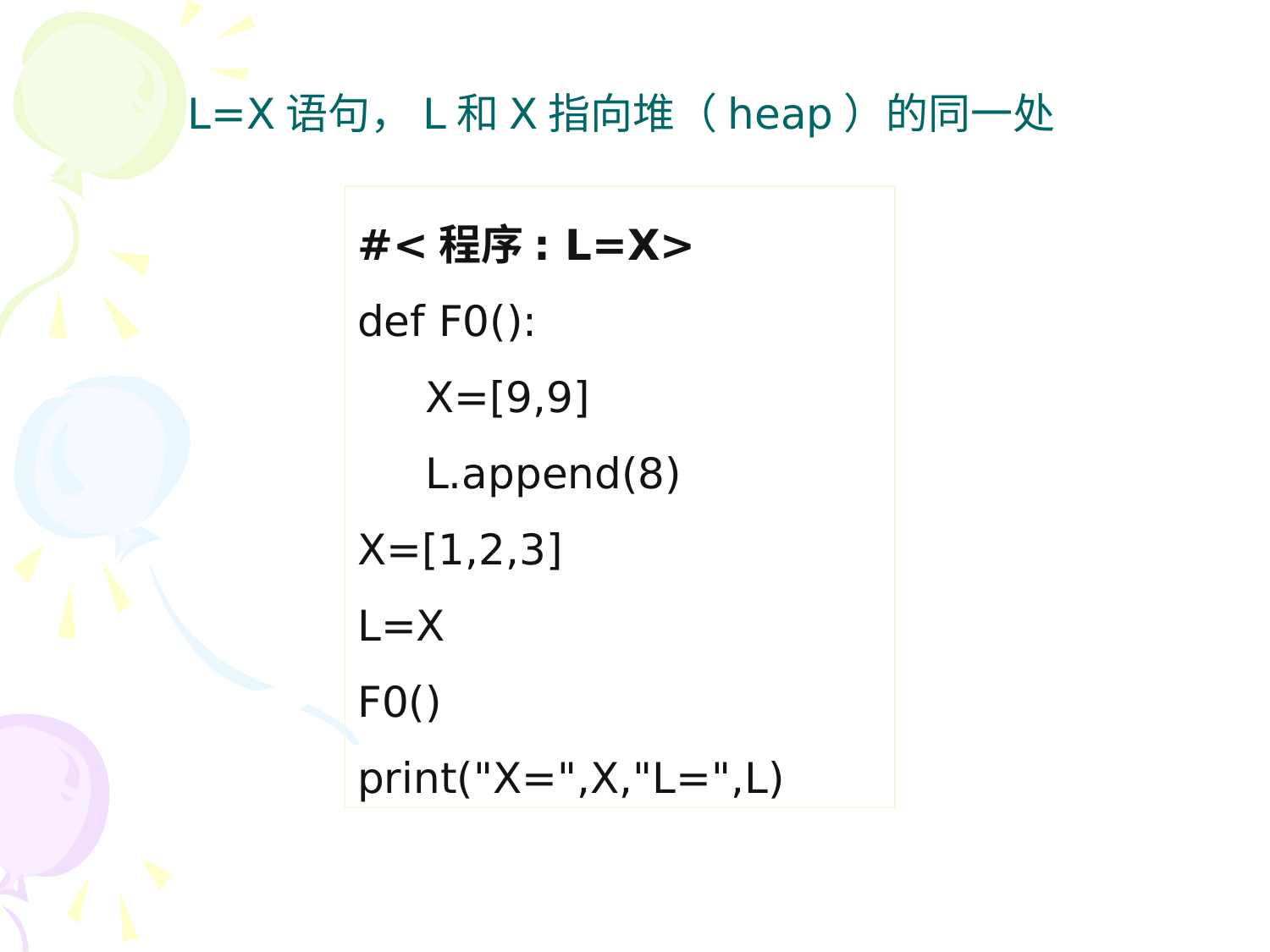

# L=X语句，L和X指向堆（heap）的同一处
#<程序: L=X>
def F0():
     X=[9,9]
     L.append(8)
X=[1,2,3]
L=X
F0()
print("X=",X,"L=",L)